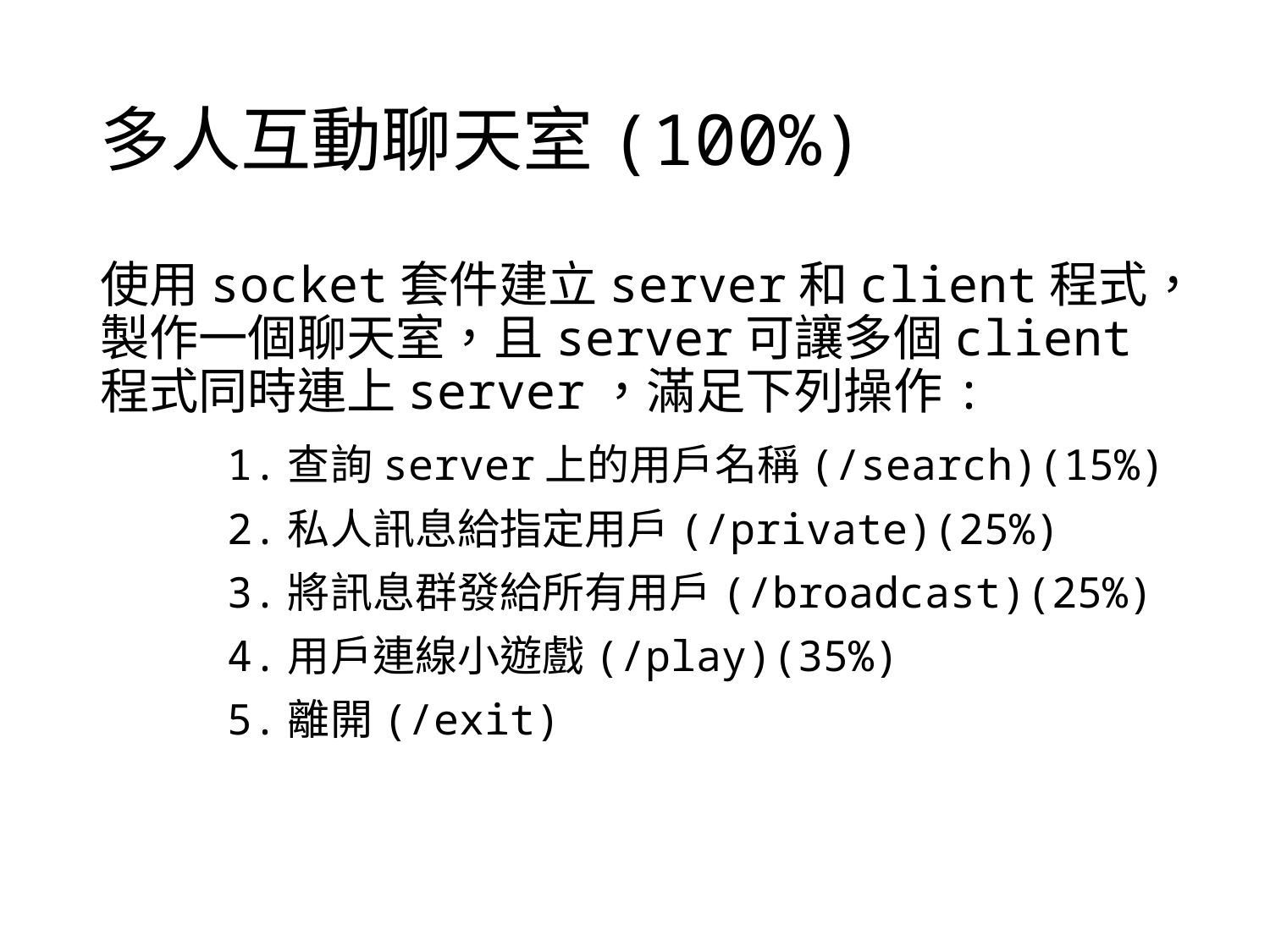

# 多人互動聊天室(100%)
使用socket套件建立server和client程式，製作一個聊天室，且server可讓多個client程式同時連上server，滿足下列操作:
	1.查詢server上的用戶名稱(/search)(15%)
	2.私人訊息給指定用戶(/private)(25%)
	3.將訊息群發給所有用戶(/broadcast)(25%)
	4.用戶連線小遊戲(/play)(35%)
	5.離開(/exit)